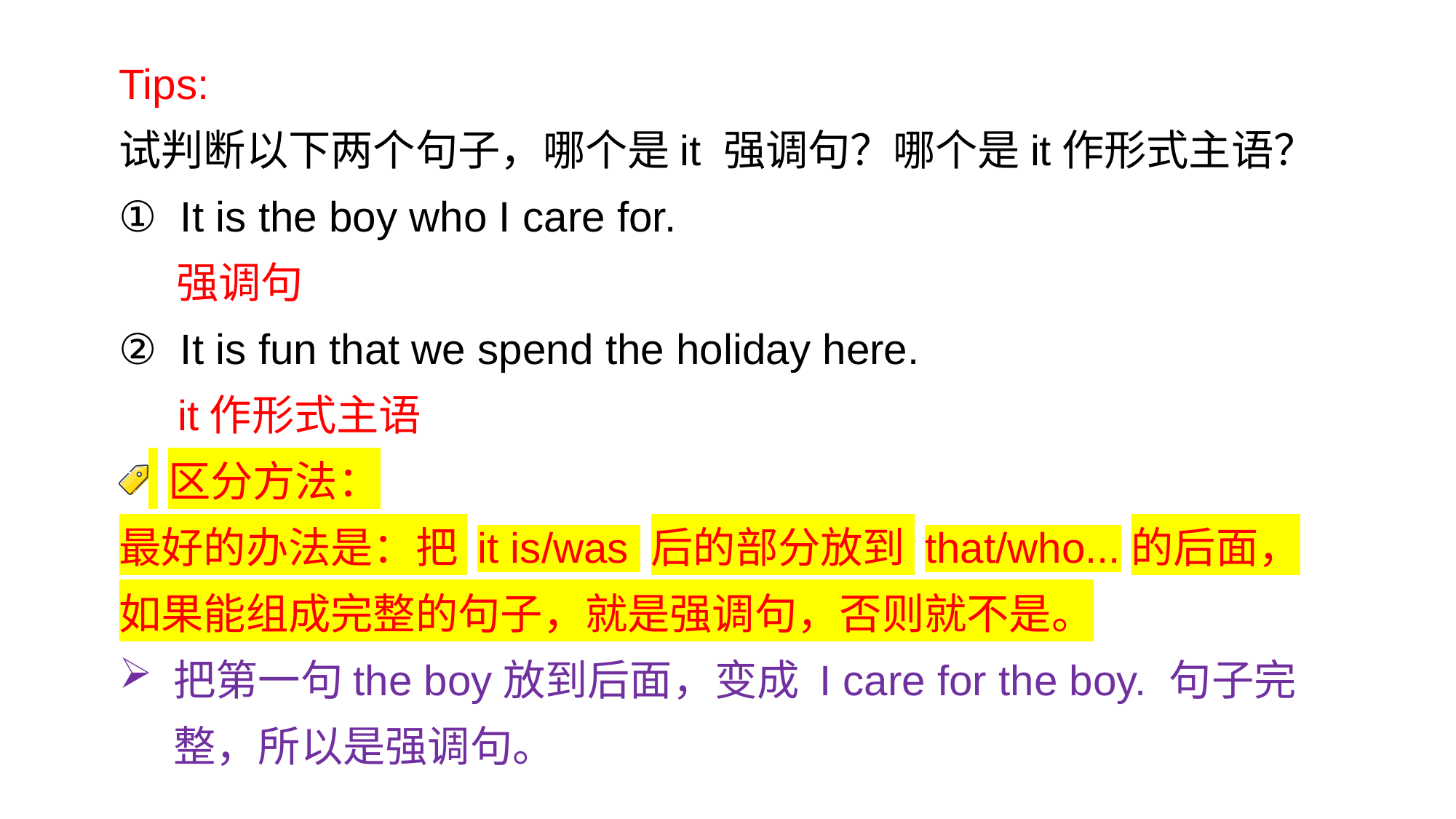

Tips:
试判断以下两个句子，哪个是it 强调句？哪个是it作形式主语？
It is the boy who I care for.
     强调句
It is fun that we spend the holiday here.
     it作形式主语
 区分方法：
最好的办法是：把 it is/was 后的部分放到 that/who...的后面，如果能组成完整的句子，就是强调句，否则就不是。
把第一句the boy放到后面，变成 I care for the boy. 句子完整，所以是强调句。